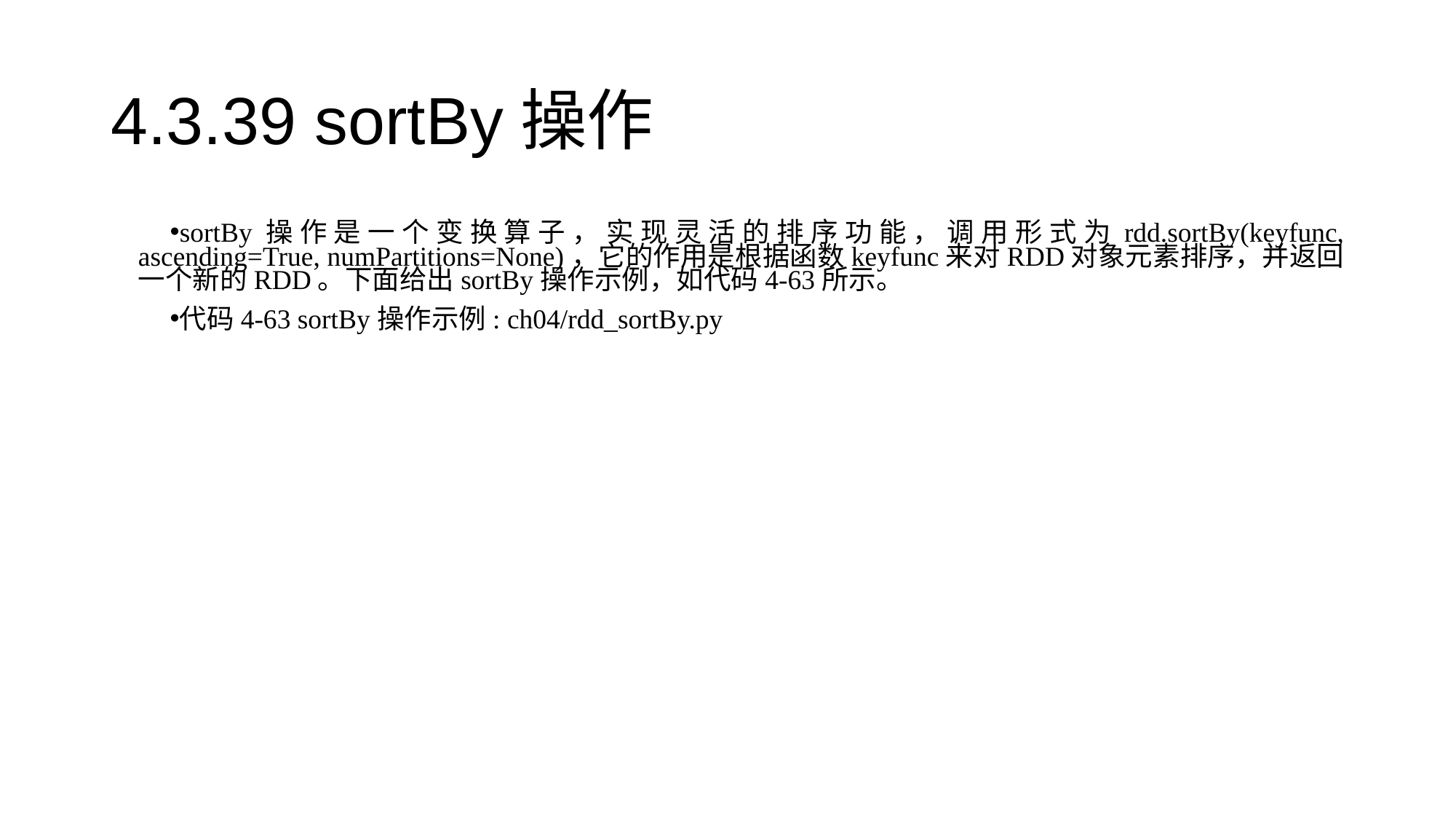

# 4.3.39 sortBy操作
sortBy操作是一个变换算子，实现灵活的排序功能，调用形式为rdd.sortBy(keyfunc, ascending=True, numPartitions=None)，它的作用是根据函数keyfunc来对RDD对象元素排序，并返回一个新的RDD。下面给出sortBy操作示例，如代码4-63所示。
代码4-63 sortBy操作示例: ch04/rdd_sortBy.py